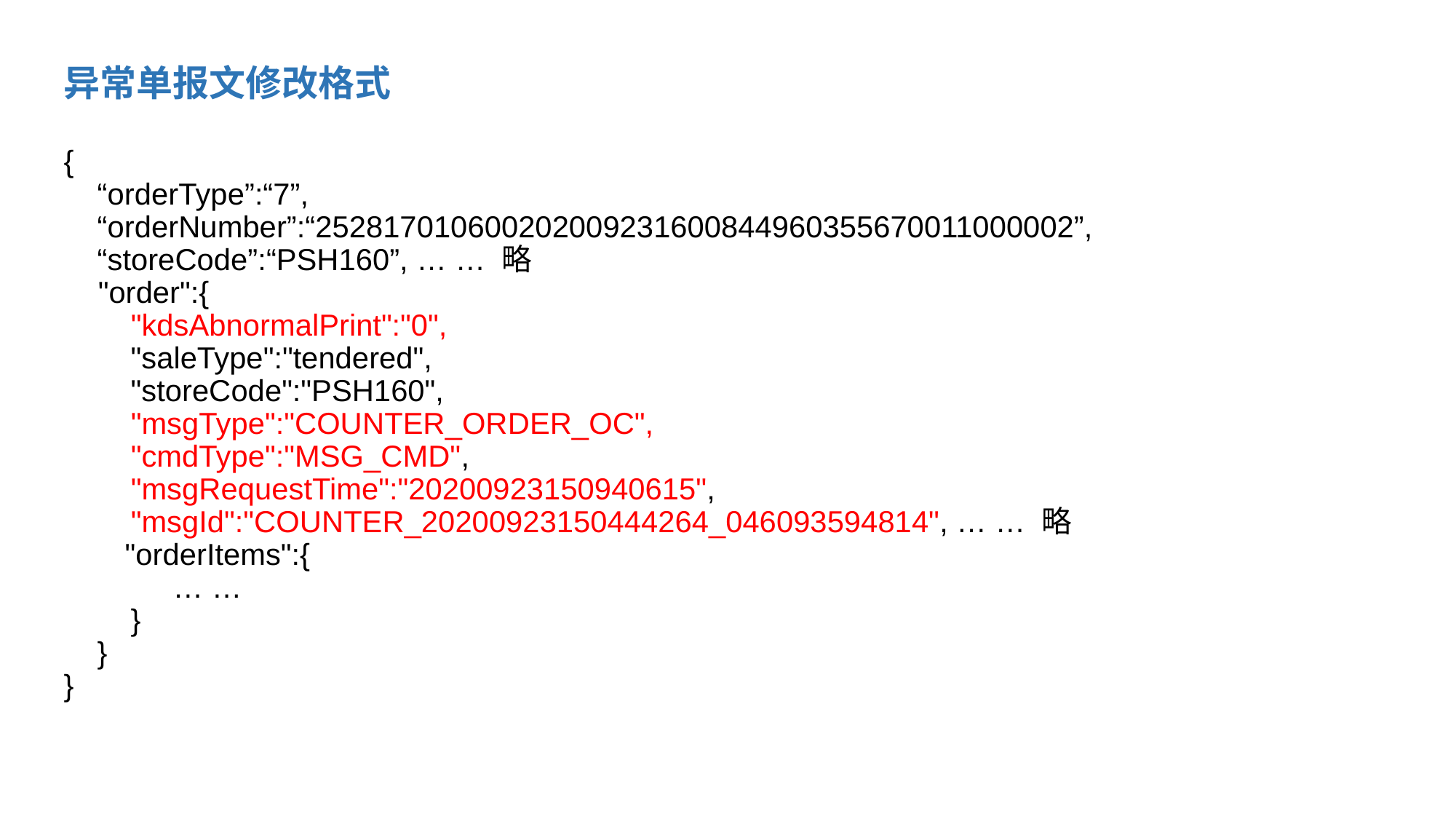

异常单报文修改格式
{
    “orderType”:“7”,
    “orderNumber”:“252817010600202009231600844960355670011000002”,
    “storeCode”:“PSH160”, … … 略
    "order":{
        "kdsAbnormalPrint":"0",
        "saleType":"tendered",
        "storeCode":"PSH160",
        "msgType":"COUNTER_ORDER_OC",
        "cmdType":"MSG_CMD",
        "msgRequestTime":"20200923150940615",
        "msgId":"COUNTER_20200923150444264_046093594814", … … 略
        "orderItems":{
	… …
        }
    }
}